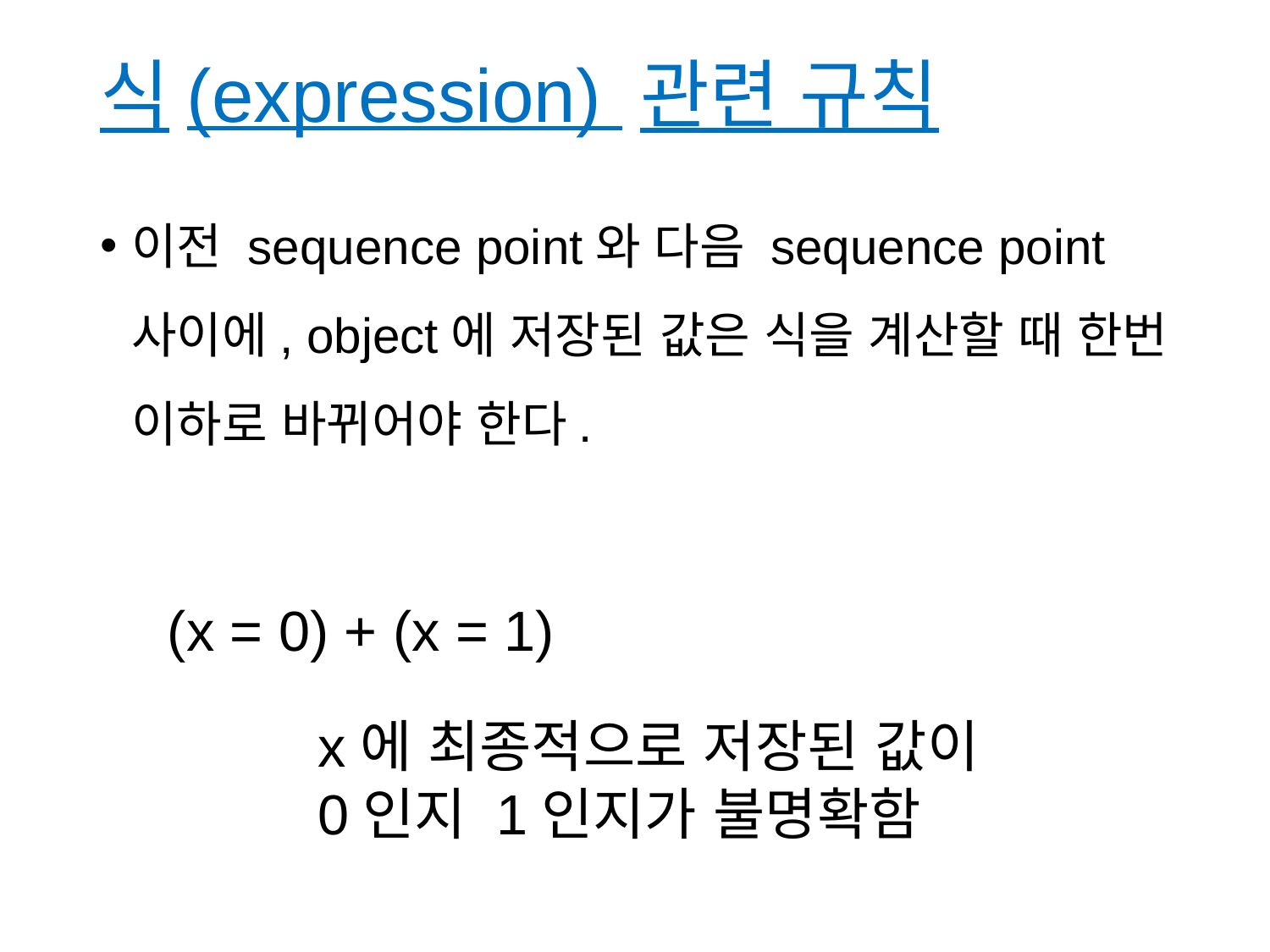

# 식(expression) 관련 규칙
이전 sequence point와 다음 sequence point 사이에, object에 저장된 값은 식을 계산할 때 한번 이하로 바뀌어야 한다.

(x = 0) + (x = 1)
x에 최종적으로 저장된 값이
0인지 1인지가 불명확함